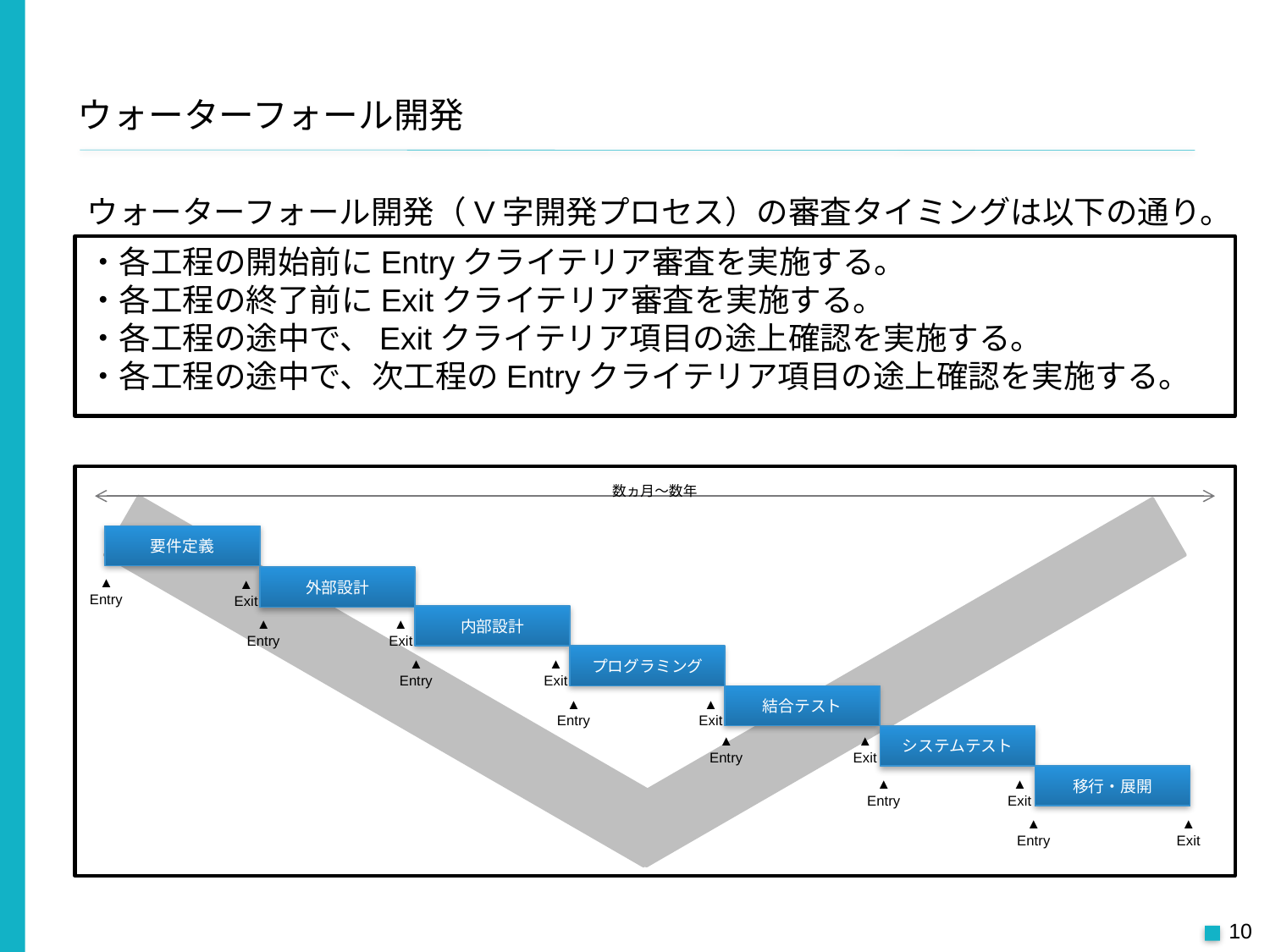

# ウォーターフォール開発
ウォーターフォール開発（V字開発プロセス）の審査タイミングは以下の通り。
・各工程の開始前にEntryクライテリア審査を実施する。
・各工程の終了前にExitクライテリア審査を実施する。
・各工程の途中で、Exitクライテリア項目の途上確認を実施する。
・各工程の途中で、次工程のEntryクライテリア項目の途上確認を実施する。

数ヵ月～数年
要件定義
外部設計
▲
Entry
▲
Exit
内部設計
▲
Entry
▲
Exit
プログラミング

▲
Entry
▲
Exit

結合テスト
▲
Entry
▲
Exit
▲
Entry
▲
Exit
システムテスト
移行・展開
▲
Entry
▲
Exit
▲
Entry
▲
Exit
10